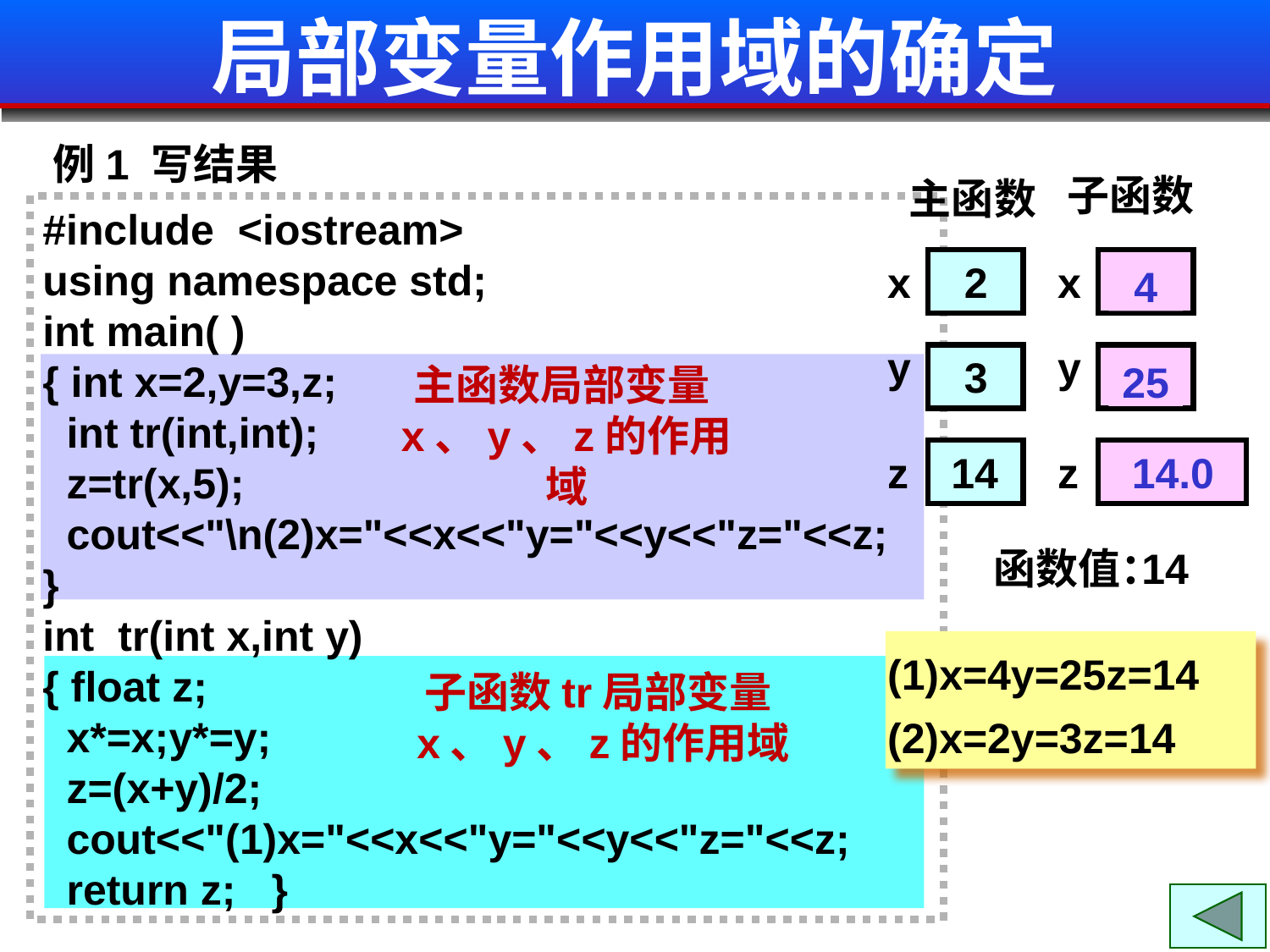

# 局部变量作用域的确定

例1 写结果
主函数
子函数
#include  <iostream>
using namespace std;
int main( )
{ int x=2,y=3,z;
  int tr(int,int);
  z=tr(x,5);
  cout<<"\n(2)x="<<x<<"y="<<y<<"z="<<z;
}
int  tr(int x,int y)
{ float z;
  x*=x;y*=y;
  z=(x+y)/2;
  cout<<"(1)x="<<x<<"y="<<y<<"z="<<z;
  return z;   }
x

  2
x

2
4
y

y

  3
5
主函数局部变量x、y、z的作用域

25
z

14
z

14.0
函数值：
14

(1)x=4y=25z=14

子函数tr局部变量x、y、z的作用域
(2)x=2y=3z=14